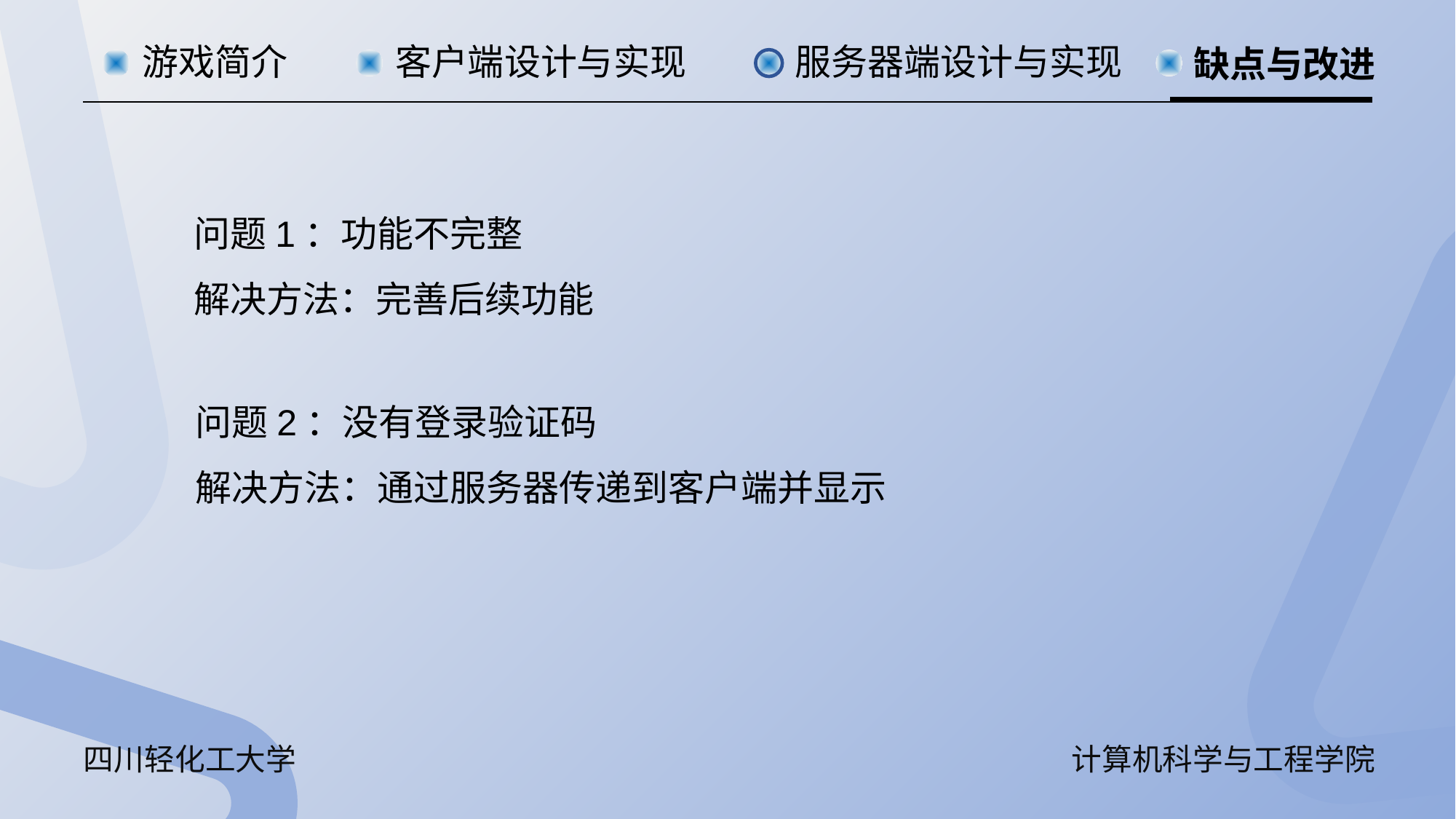

游戏简介
客户端设计与实现
服务器端设计与实现
缺点与改进

问题1：功能不完整
解决方法：完善后续功能

问题2：没有登录验证码
解决方法：通过服务器传递到客户端并显示
四川轻化工大学
计算机科学与工程学院